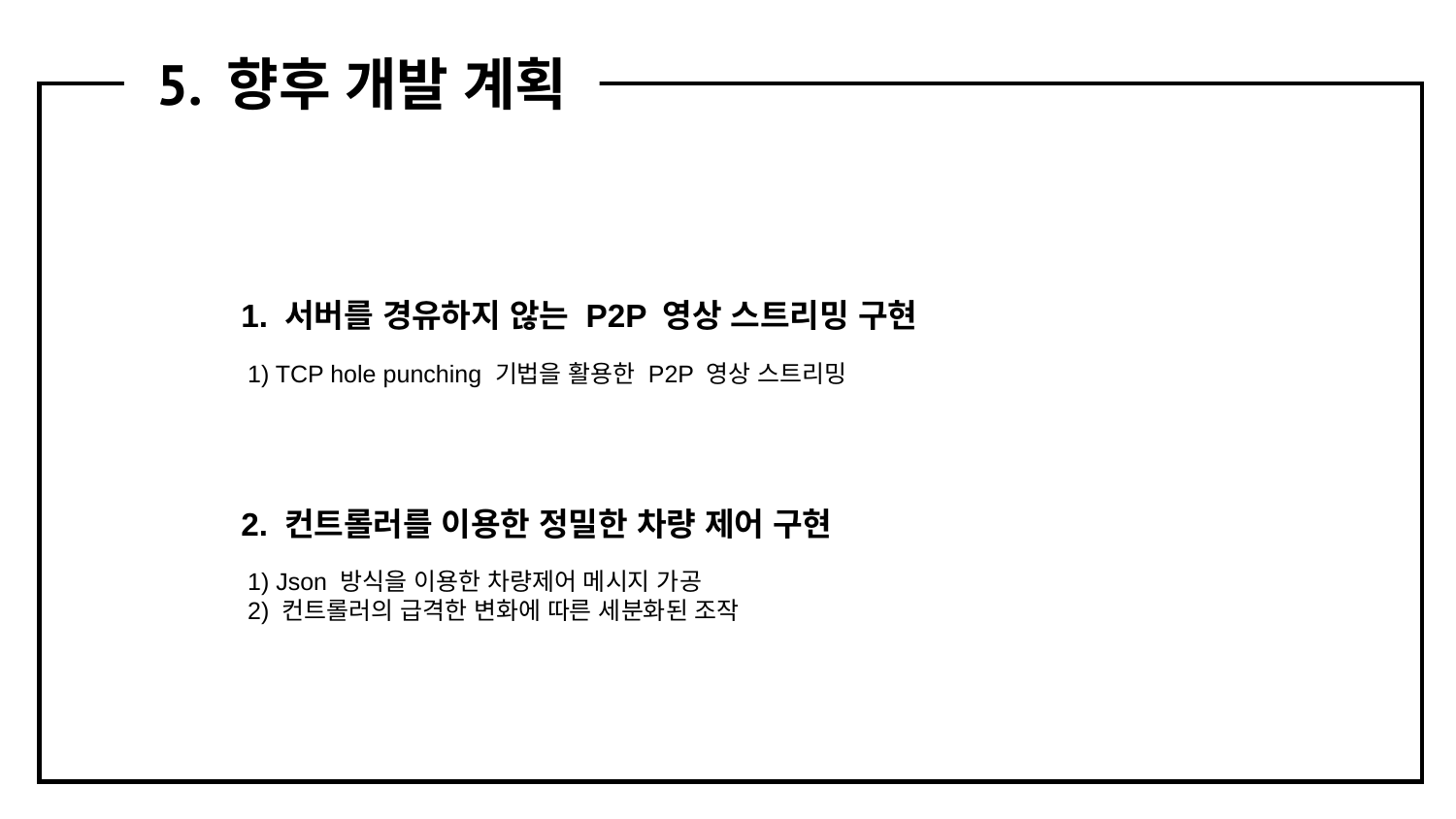

5. 향후 개발 계획

1. 서버를 경유하지 않는 P2P 영상 스트리밍 구현

 1) TCP hole punching 기법을 활용한 P2P 영상 스트리밍

2. 컨트롤러를 이용한 정밀한 차량 제어 구현

 1) Json 방식을 이용한 차량제어 메시지 가공
 2) 컨트롤러의 급격한 변화에 따른 세분화된 조작